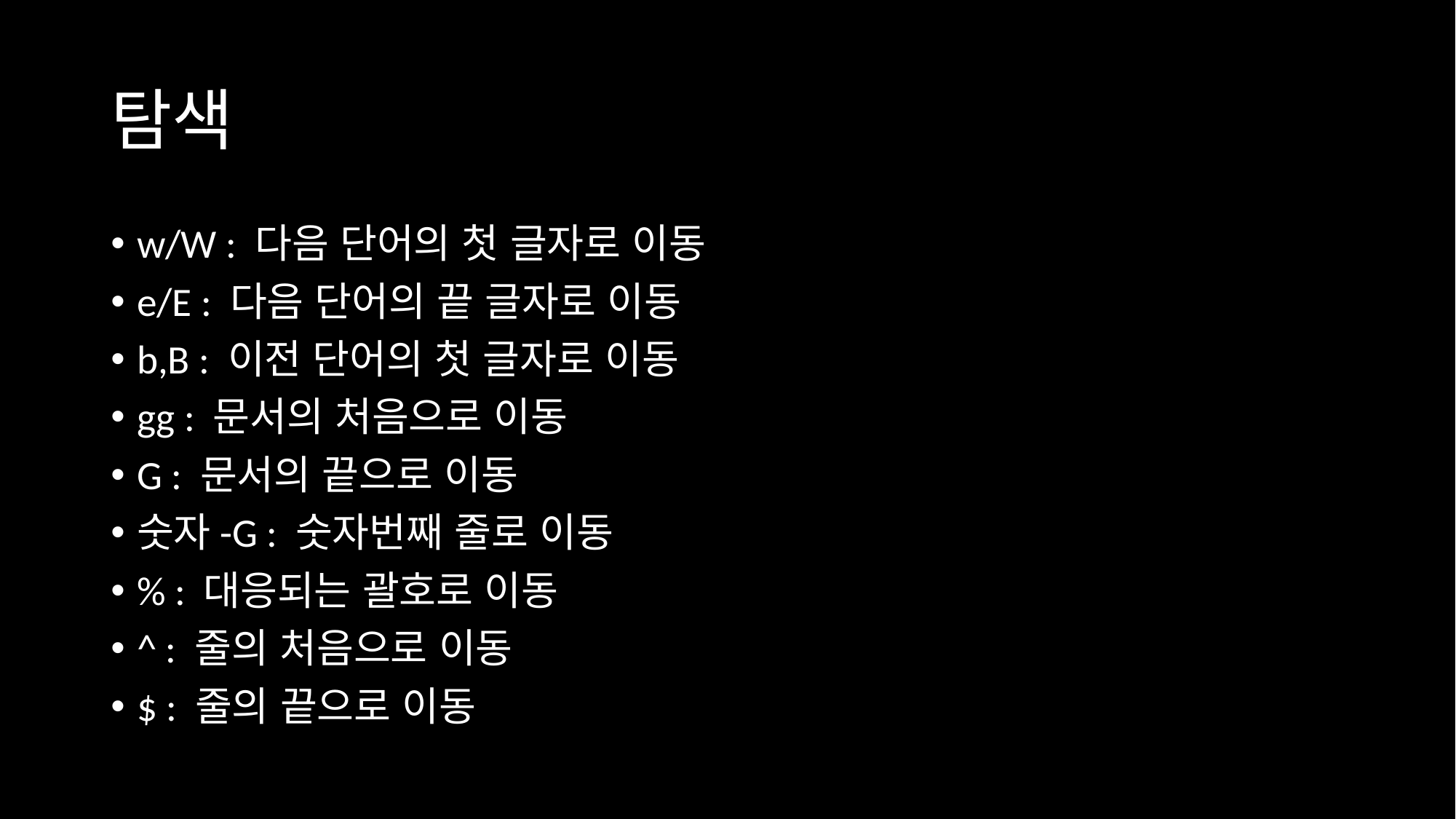

# 탐색
w/W : 다음 단어의 첫 글자로 이동
e/E : 다음 단어의 끝 글자로 이동
b,B : 이전 단어의 첫 글자로 이동
gg : 문서의 처음으로 이동
G : 문서의 끝으로 이동
숫자-G : 숫자번째 줄로 이동
% : 대응되는 괄호로 이동
^ : 줄의 처음으로 이동
$ : 줄의 끝으로 이동